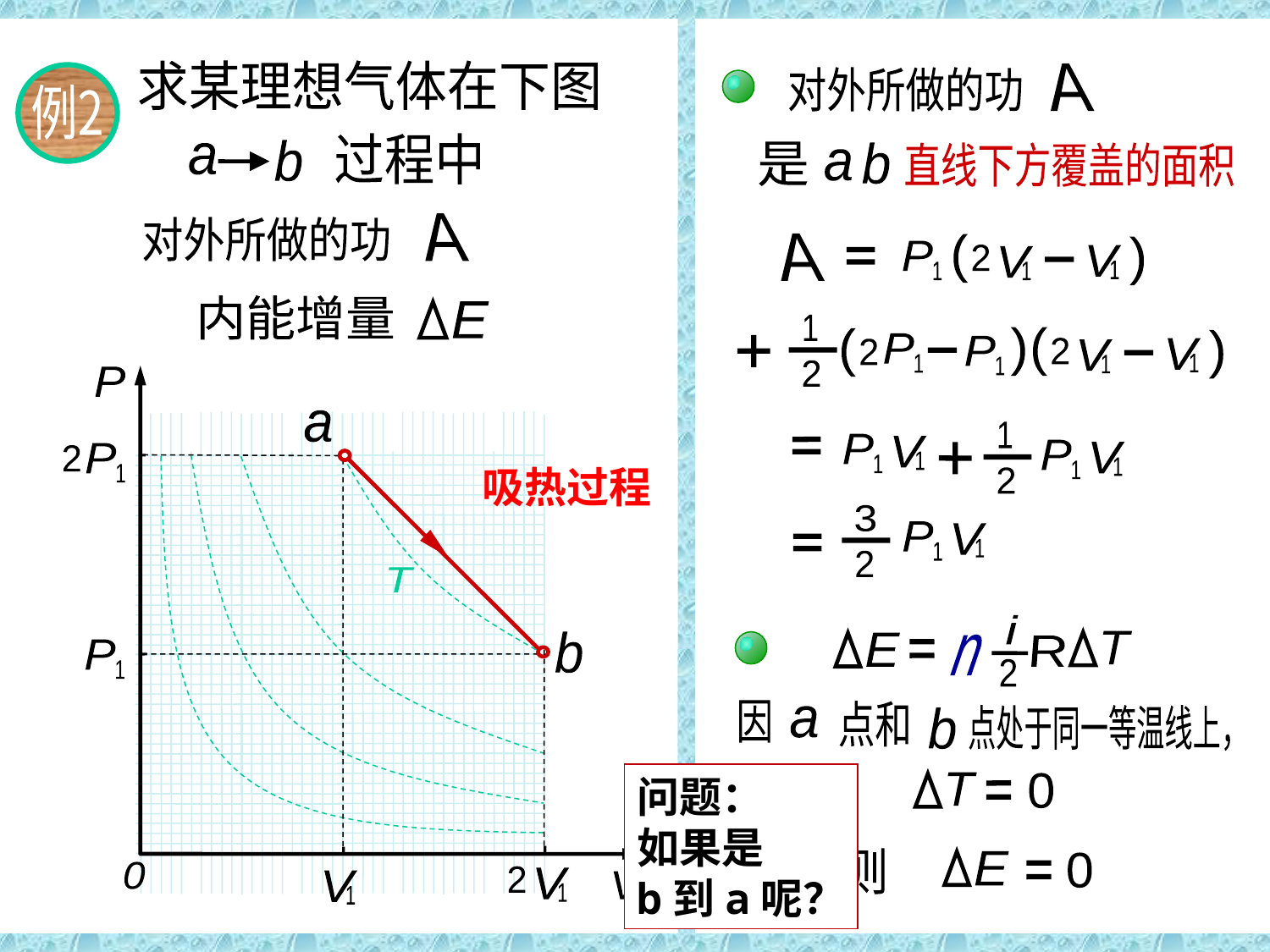

求某理想气体在下图

例2
过程中
b
a

A
对外所做的功
内能增量
E

P
a
P
2

1

T

b
P
1

2
V
1

0
V
1
V
例
A
对外所做的功

是
直线下方覆盖的面积
b
a
A
(
(
P
1

2
V
1
V
1

1
(
(
(
(
P
1

P
1
2
V
1
2
V
1

2
1

P
1
V
1
P
1
V
1

2
3
P
1
V
1

2
吸热过程
i

2
T

E

ν
R

因
点和
点处于同一等温线上，
a
b
T
0

则
E

0

问题：
如果是
b到a呢？